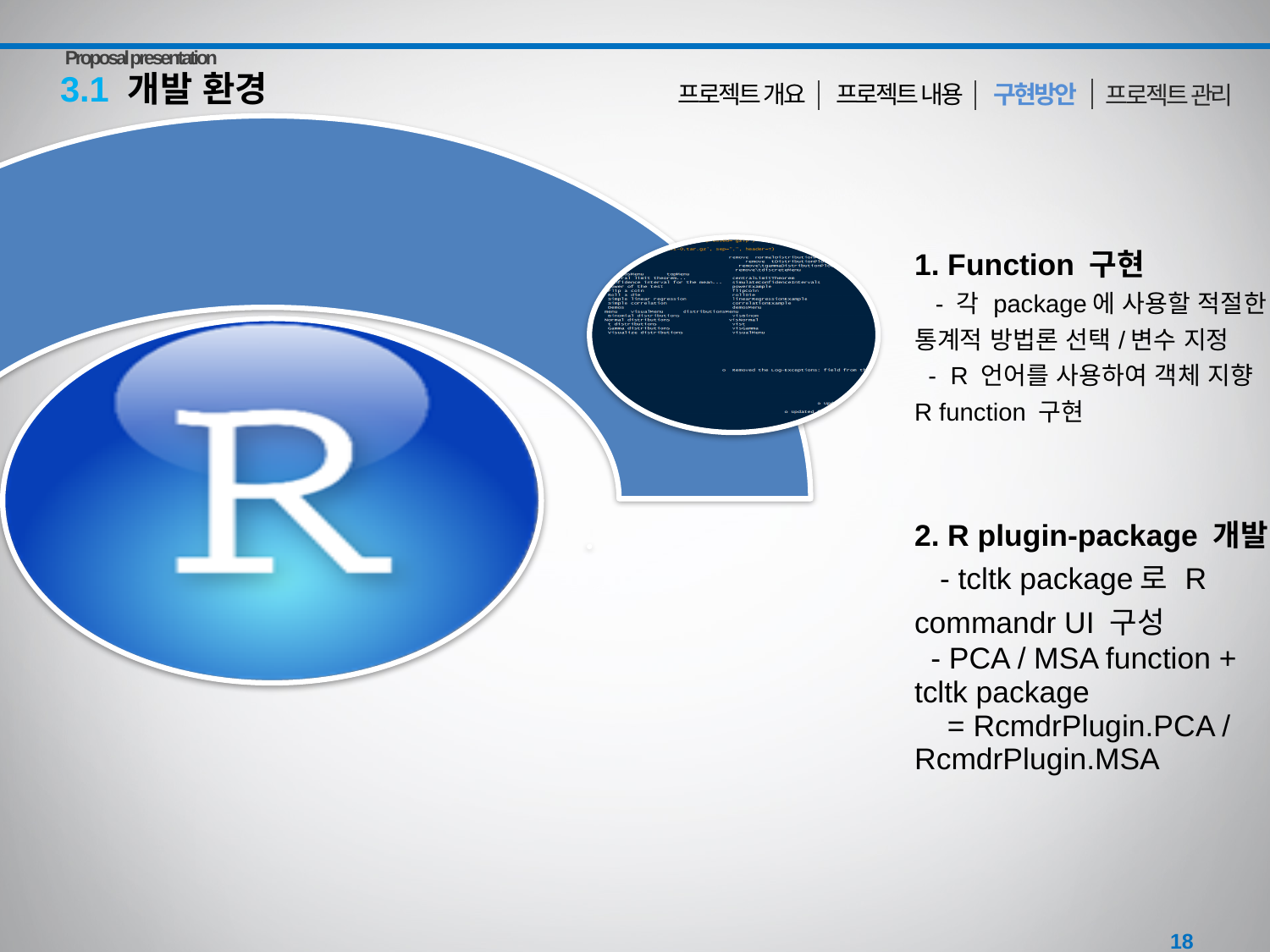

Proposal presentation

3.1 개발 환경
구현방안
 프로젝트 내용
프로젝트 개요
프로젝트 관리

1. Function 구현
  - 각 package에 사용할 적절한 통계적 방법론 선택/변수 지정
  -  R 언어를 사용하여 객체 지향 R function 구현
2. R plugin-package 개발
  - tcltk package로 R commandr UI 구성
  - PCA / MSA function + tcltk package
    = RcmdrPlugin.PCA / RcmdrPlugin.MSA

18